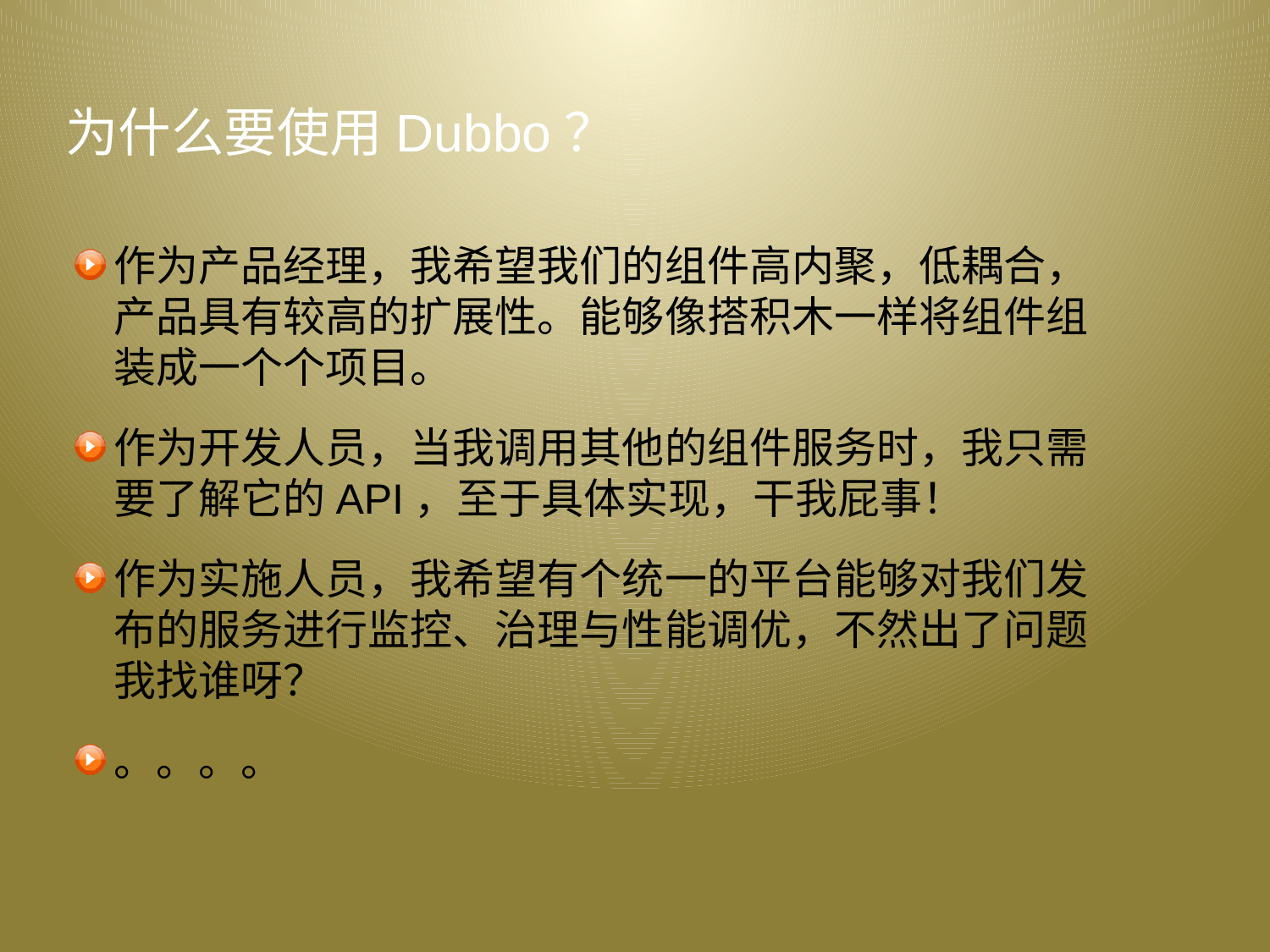

# 为什么要使用Dubbo？
作为产品经理，我希望我们的组件高内聚，低耦合，产品具有较高的扩展性。能够像搭积木一样将组件组装成一个个项目。
作为开发人员，当我调用其他的组件服务时，我只需要了解它的API，至于具体实现，干我屁事！
作为实施人员，我希望有个统一的平台能够对我们发布的服务进行监控、治理与性能调优，不然出了问题我找谁呀？
。。。。